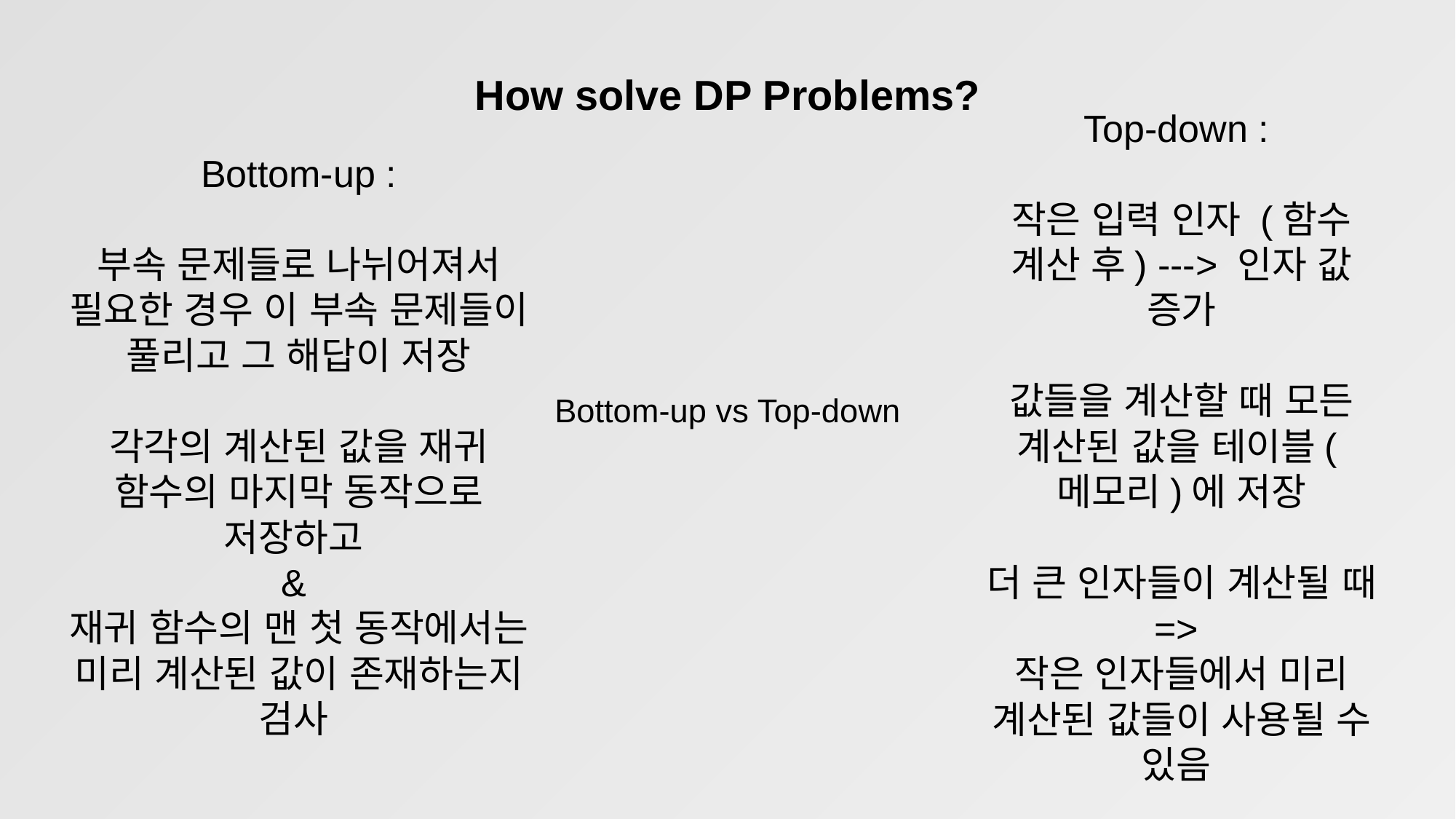

How solve DP Problems?
Bottom-up :

부속 문제들로 나뉘어져서 필요한 경우 이 부속 문제들이 풀리고 그 해답이 저장

각각의 계산된 값을 재귀 함수의 마지막 동작으로 저장하고
&
재귀 함수의 맨 첫 동작에서는
미리 계산된 값이 존재하는지 검사
Top-down :

작은 입력 인자 (함수 계산 후) ---> 인자 값 증가

값들을 계산할 때 모든 계산된 값을 테이블(메모리)에 저장

더 큰 인자들이 계산될 때 =>
작은 인자들에서 미리 계산된 값들이 사용될 수 있음
Bottom-up vs Top-down